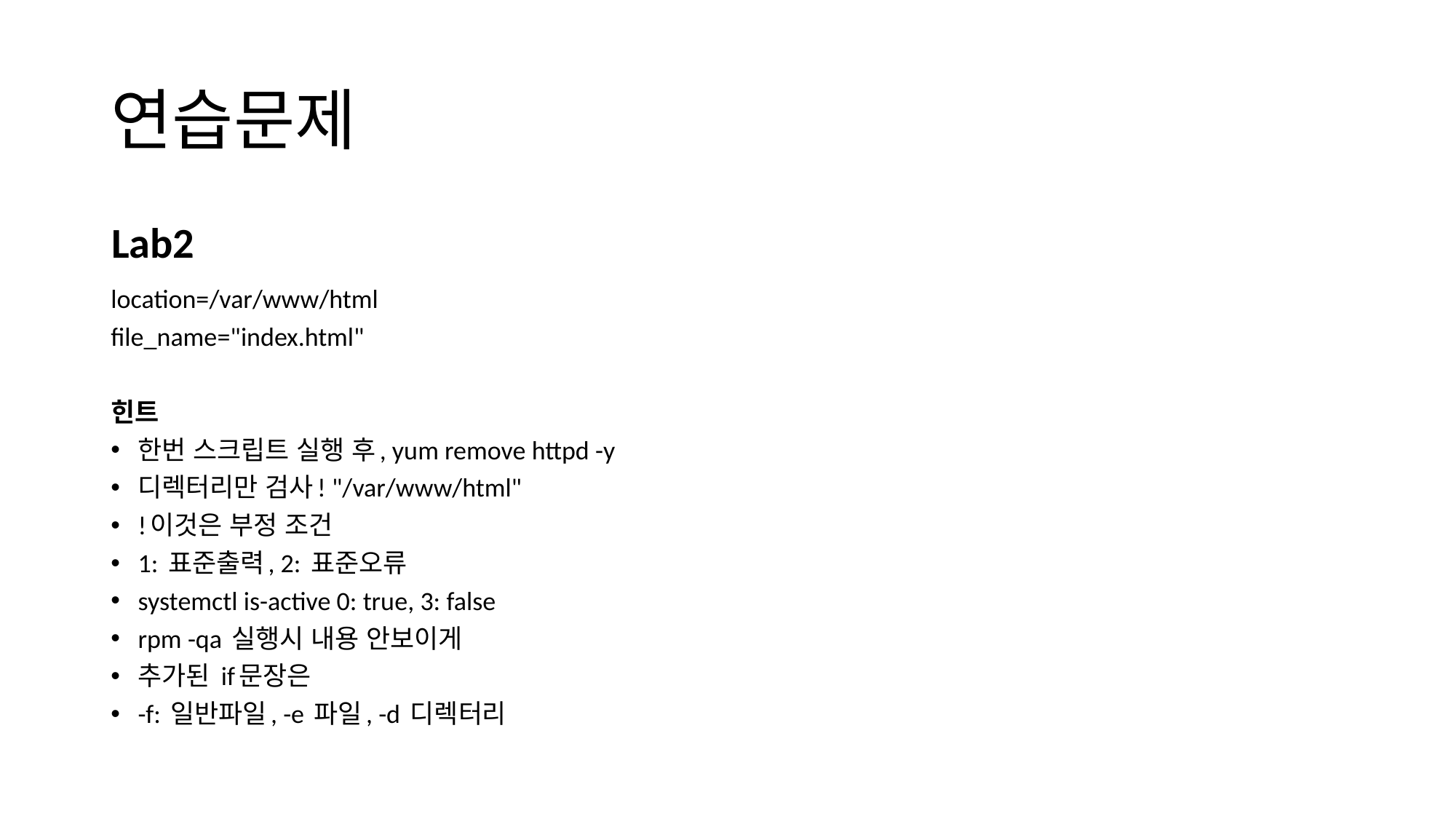

# 연습문제
Lab2
location=/var/www/html
file_name="index.html"

힌트
한번 스크립트 실행 후, yum remove httpd -y
디렉터리만 검사! "/var/www/html"
!이것은 부정 조건
1: 표준출력, 2: 표준오류
systemctl is-active 0: true, 3: false
rpm -qa 실행시 내용 안보이게
추가된 if문장은
-f: 일반파일, -e 파일, -d 디렉터리